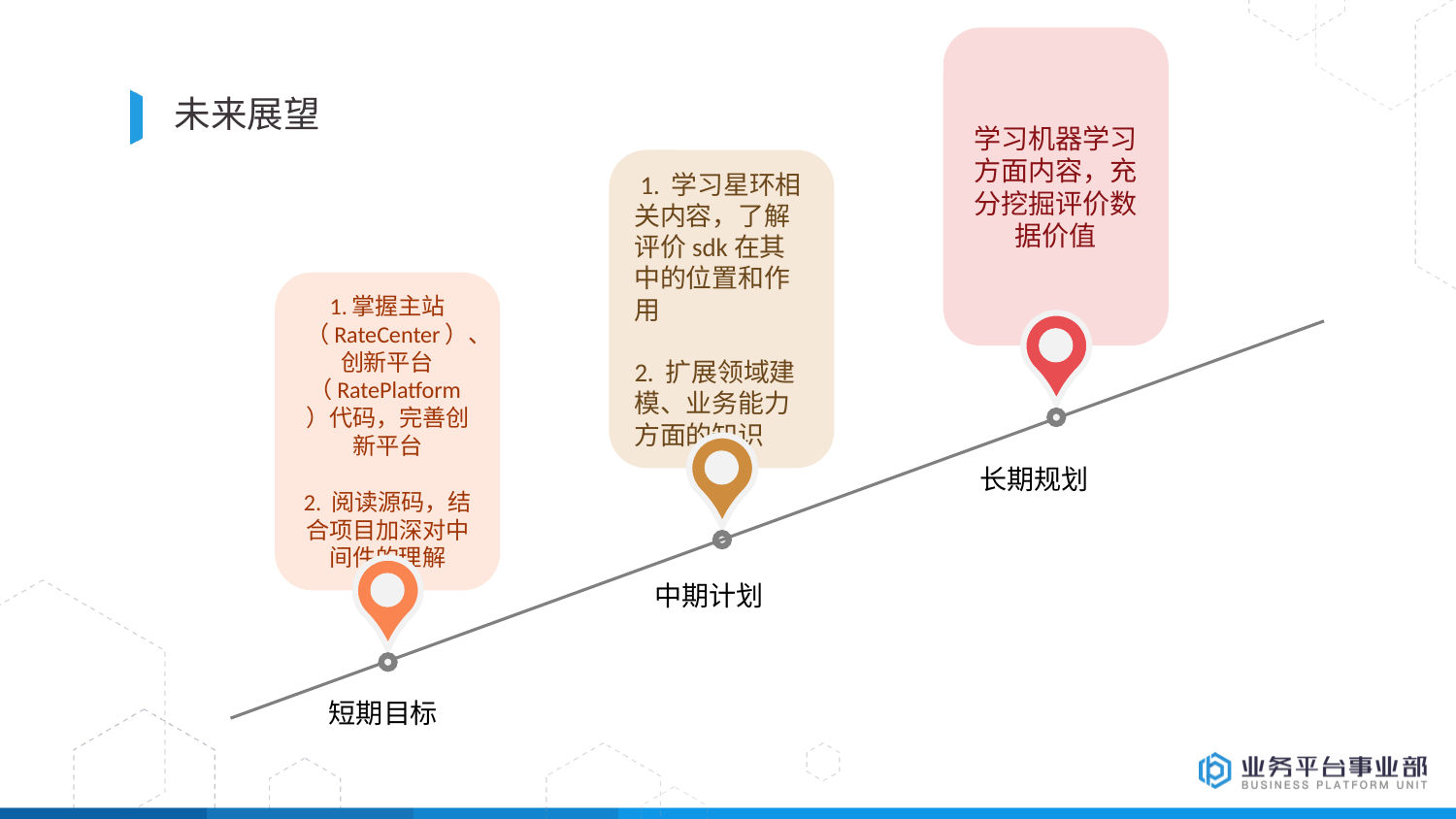

学习机器学习方面内容，充分挖掘评价数据价值

# 未来展望
 1. 学习星环相关内容，了解评价sdk在其中的位置和作用

2. 扩展领域建模、业务能力方面的知识

1.掌握主站（RateCenter）、创新平台（RatePlatform）代码，完善创新平台

2. 阅读源码，结合项目加深对中间件的理解

长期规划
中期计划
短期目标